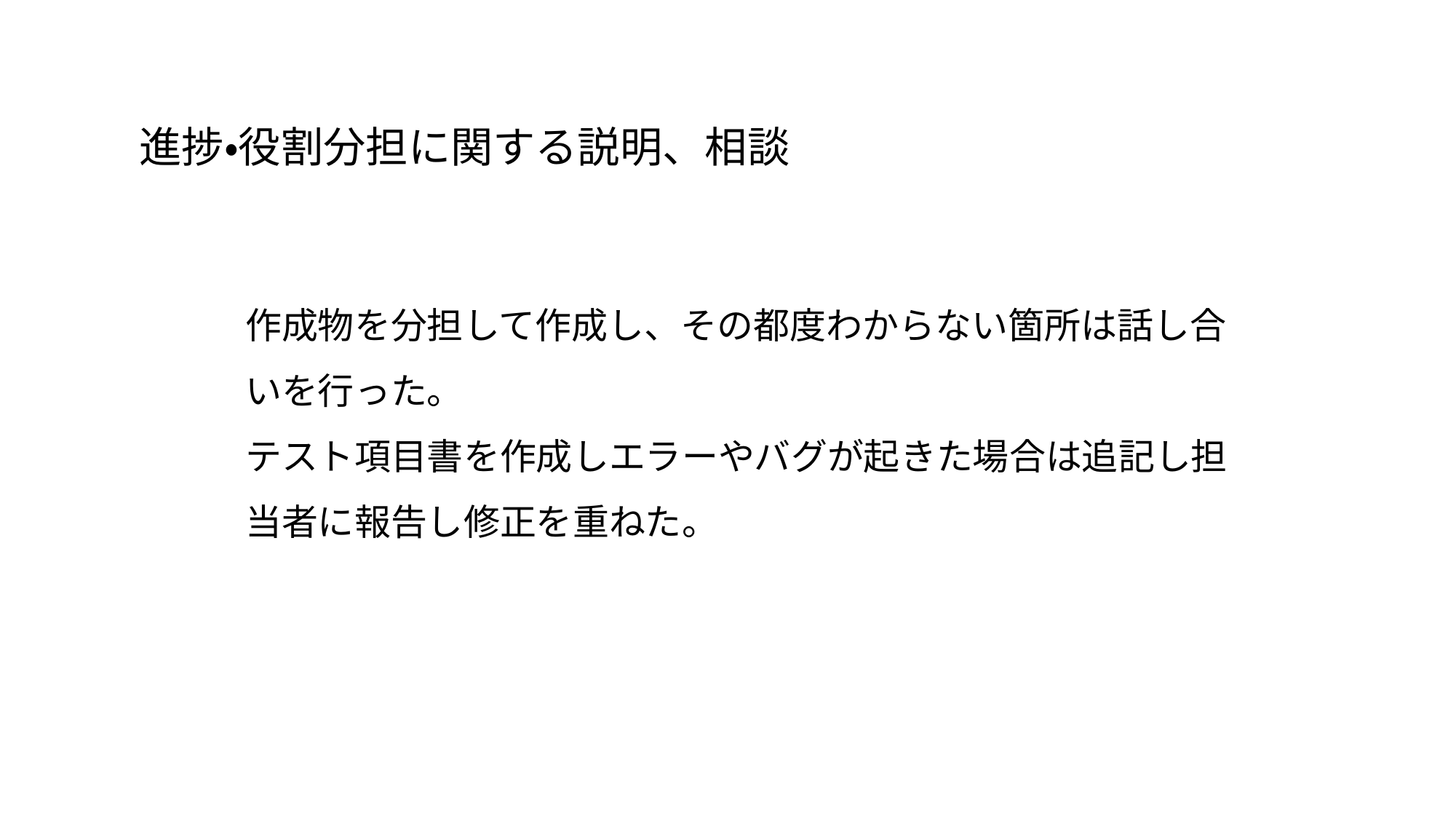

進捗・役割分担に関する説明、相談
作成物を分担して作成し、その都度わからない箇所は話し合いを行った。
テスト項目書を作成しエラーやバグが起きた場合は追記し担当者に報告し修正を重ねた。